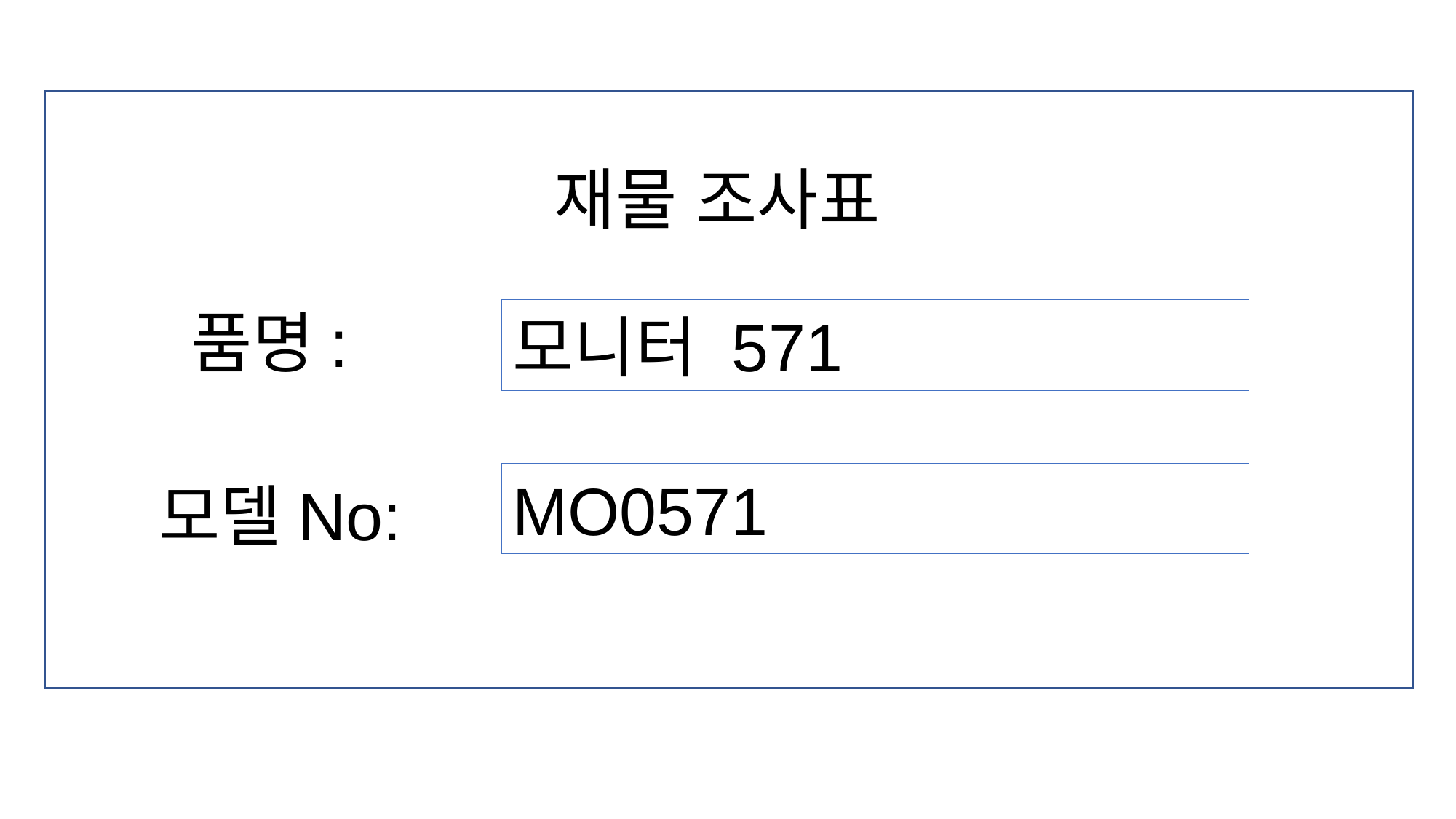

재물 조사표
품명:
모니터 571
MO0571
모델No: